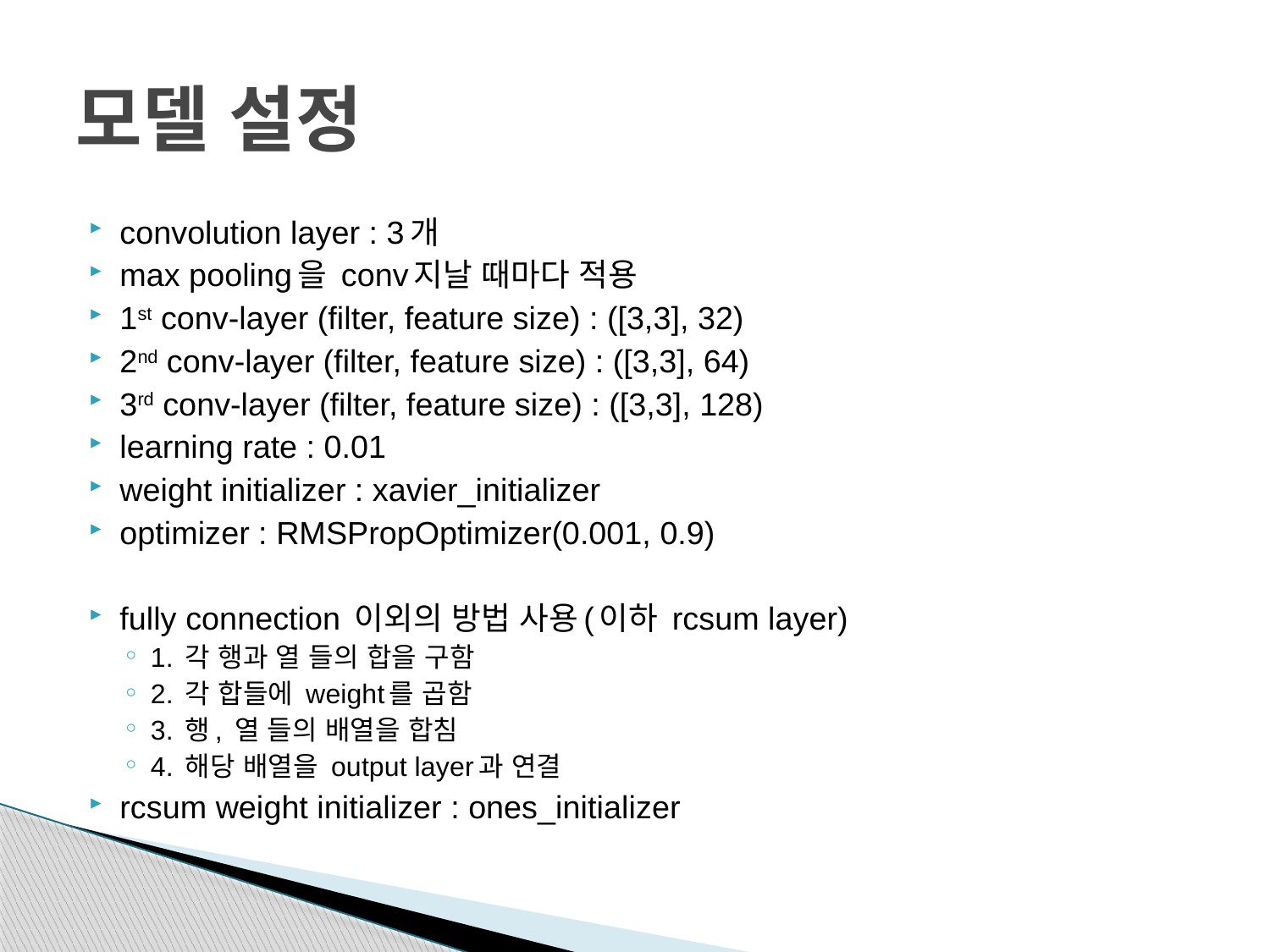

# 모델 설정
convolution layer : 3개
max pooling을 conv지날 때마다 적용
1st conv-layer (filter, feature size) : ([3,3], 32)
2nd conv-layer (filter, feature size) : ([3,3], 64)
3rd conv-layer (filter, feature size) : ([3,3], 128)
learning rate : 0.01
weight initializer : xavier_initializer
optimizer : RMSPropOptimizer(0.001, 0.9)

fully connection 이외의 방법 사용(이하 rcsum layer)
1. 각 행과 열 들의 합을 구함
2. 각 합들에 weight를 곱함
3. 행, 열 들의 배열을 합침
4. 해당 배열을 output layer과 연결
rcsum weight initializer : ones_initializer